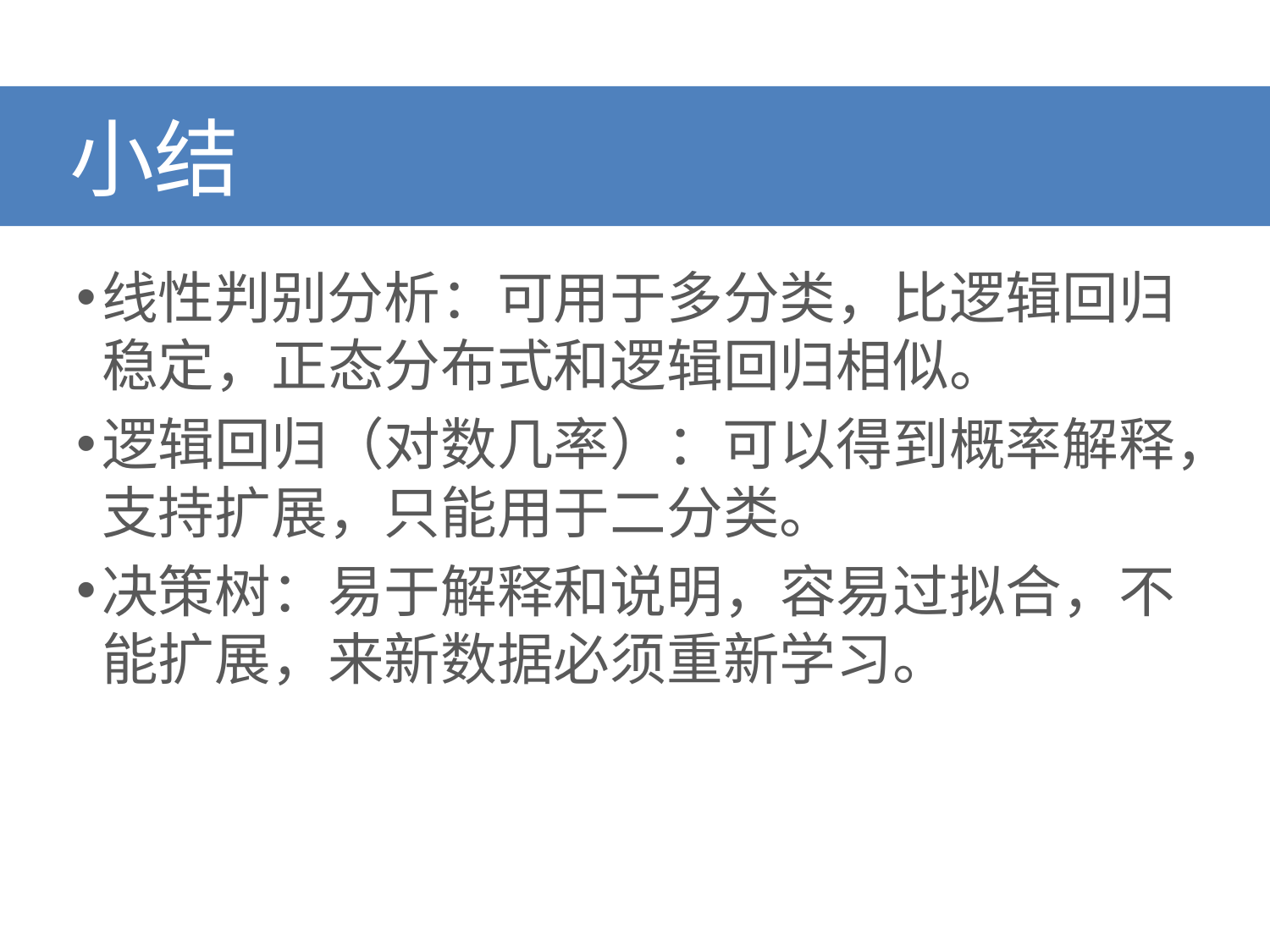

# 小结
线性判别分析：可用于多分类，比逻辑回归稳定，正态分布式和逻辑回归相似。
逻辑回归（对数几率）：可以得到概率解释，支持扩展，只能用于二分类。
决策树：易于解释和说明，容易过拟合，不能扩展，来新数据必须重新学习。